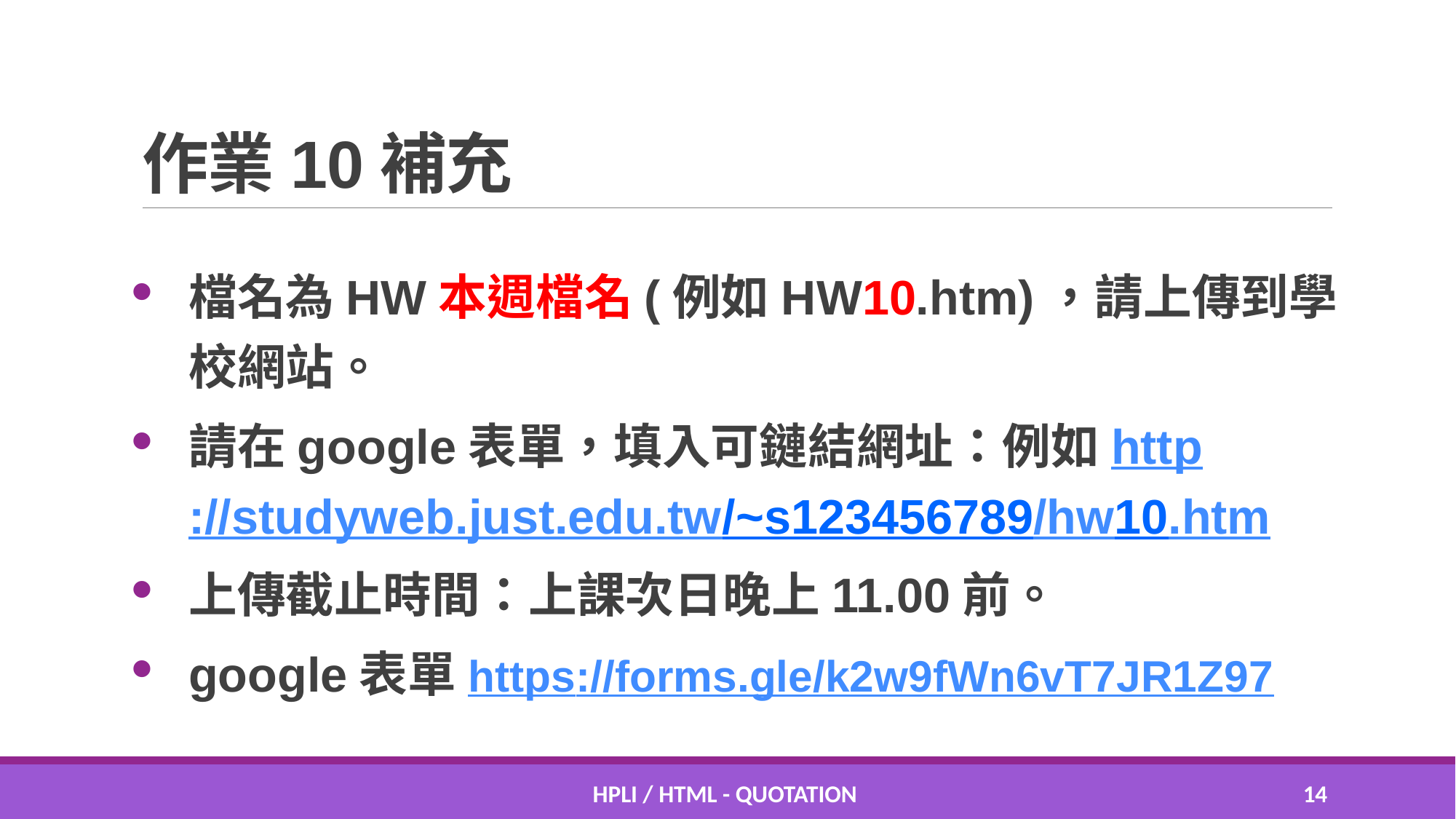

# 作業10補充
檔名為HW本週檔名(例如HW10.htm)，請上傳到學校網站。
請在google表單，填入可鏈結網址：例如http://studyweb.just.edu.tw/~s123456789/hw10.htm
上傳截止時間：上課次日晚上11.00前。
google表單https://forms.gle/k2w9fWn6vT7JR1Z97
HPLI / HTML - Quotation
14